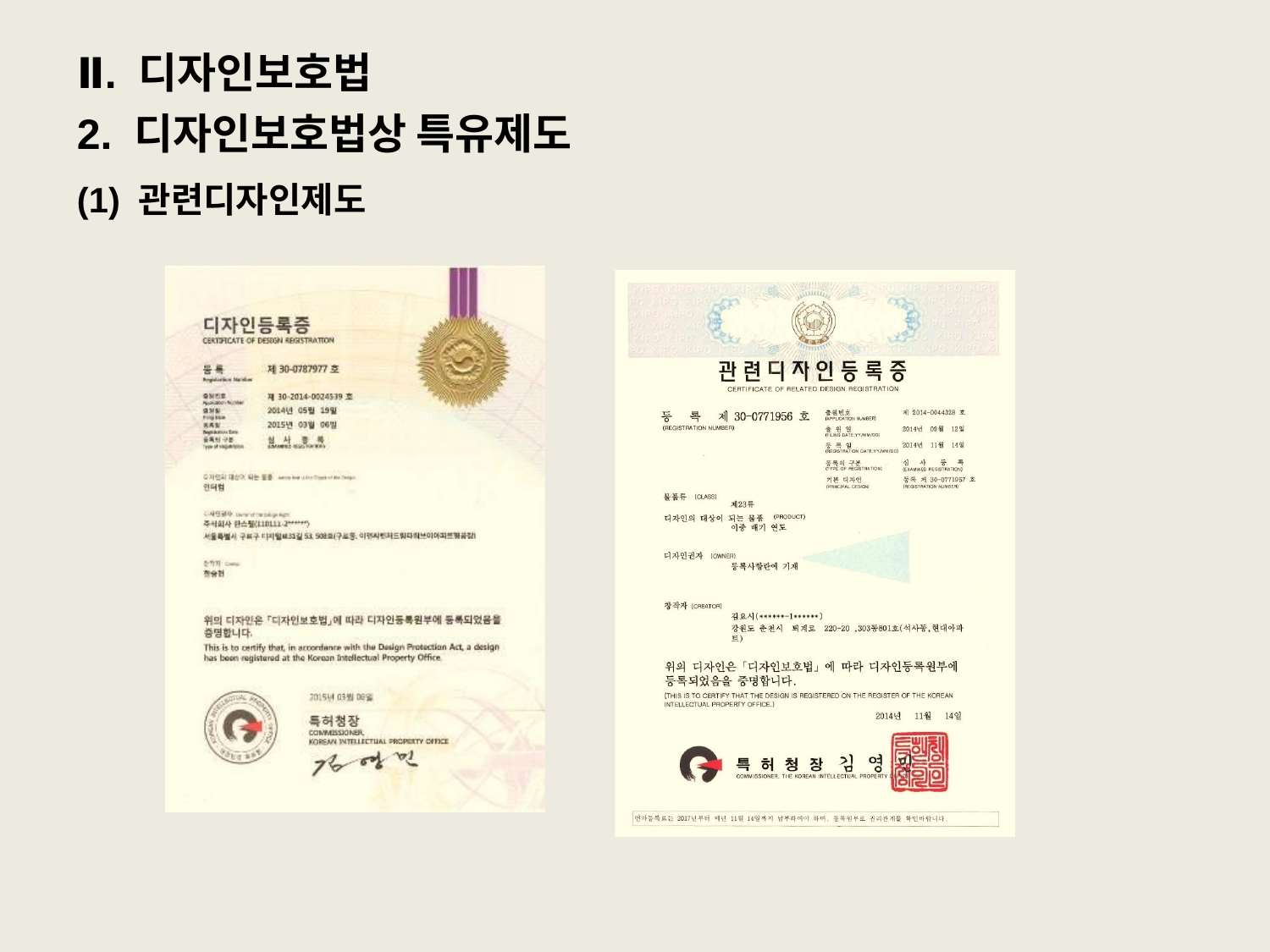

# Ⅱ. 디자인보호법
2. 디자인보호법상 특유제도
(1) 관련디자인제도